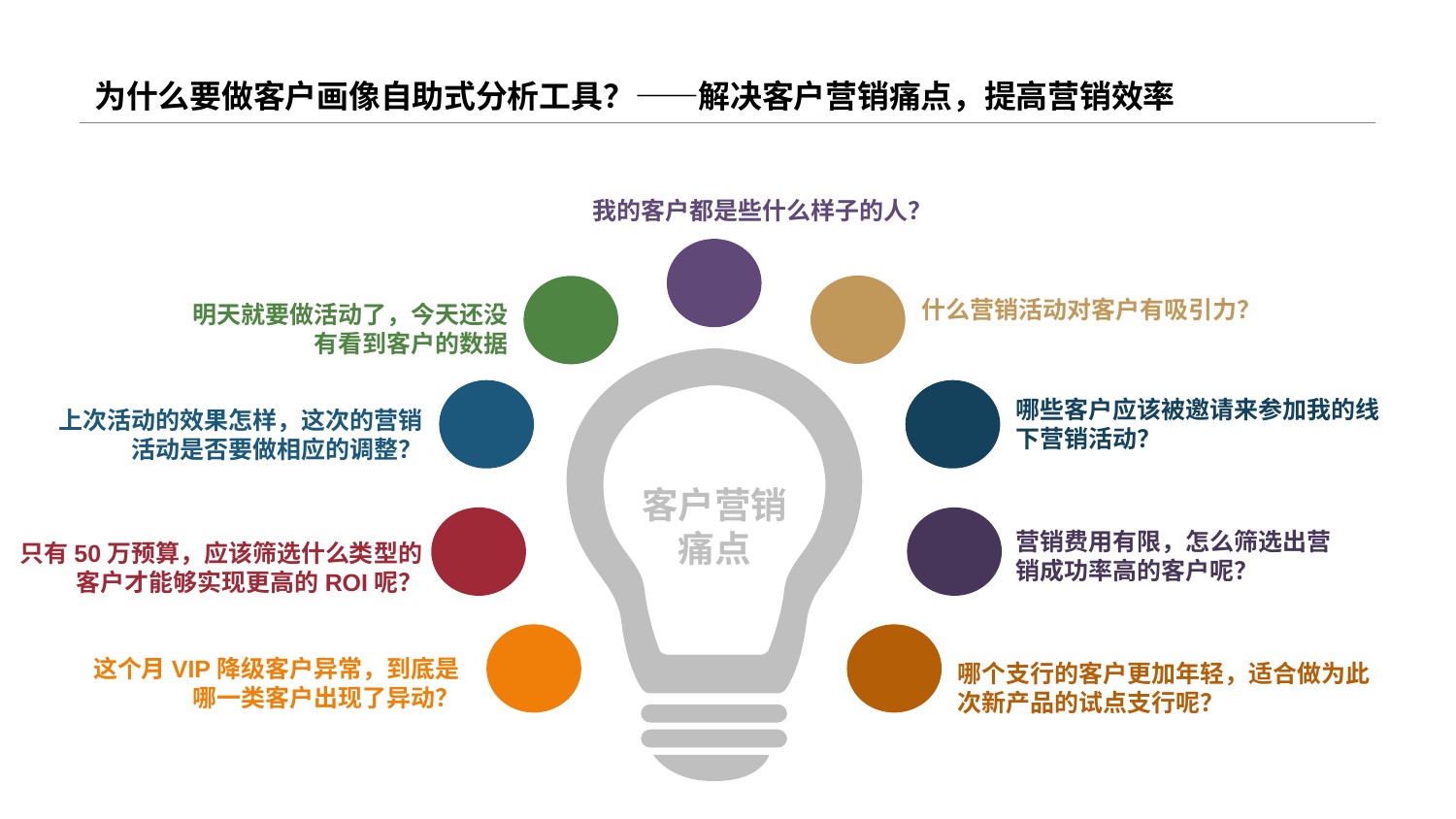

# 为什么要做客户画像自助式分析工具？——解决客户营销痛点，提高营销效率
我的客户都是些什么样子的人？

什么营销活动对客户有吸引力？
明天就要做活动了，今天还没有看到客户的数据

客户营销
痛点

哪些客户应该被邀请来参加我的线下营销活动？
上次活动的效果怎样，这次的营销活动是否要做相应的调整？

营销费用有限，怎么筛选出营销成功率高的客户呢？
只有50万预算，应该筛选什么类型的客户才能够实现更高的ROI呢？

这个月VIP降级客户异常，到底是哪一类客户出现了异动？
哪个支行的客户更加年轻，适合做为此次新产品的试点支行呢？